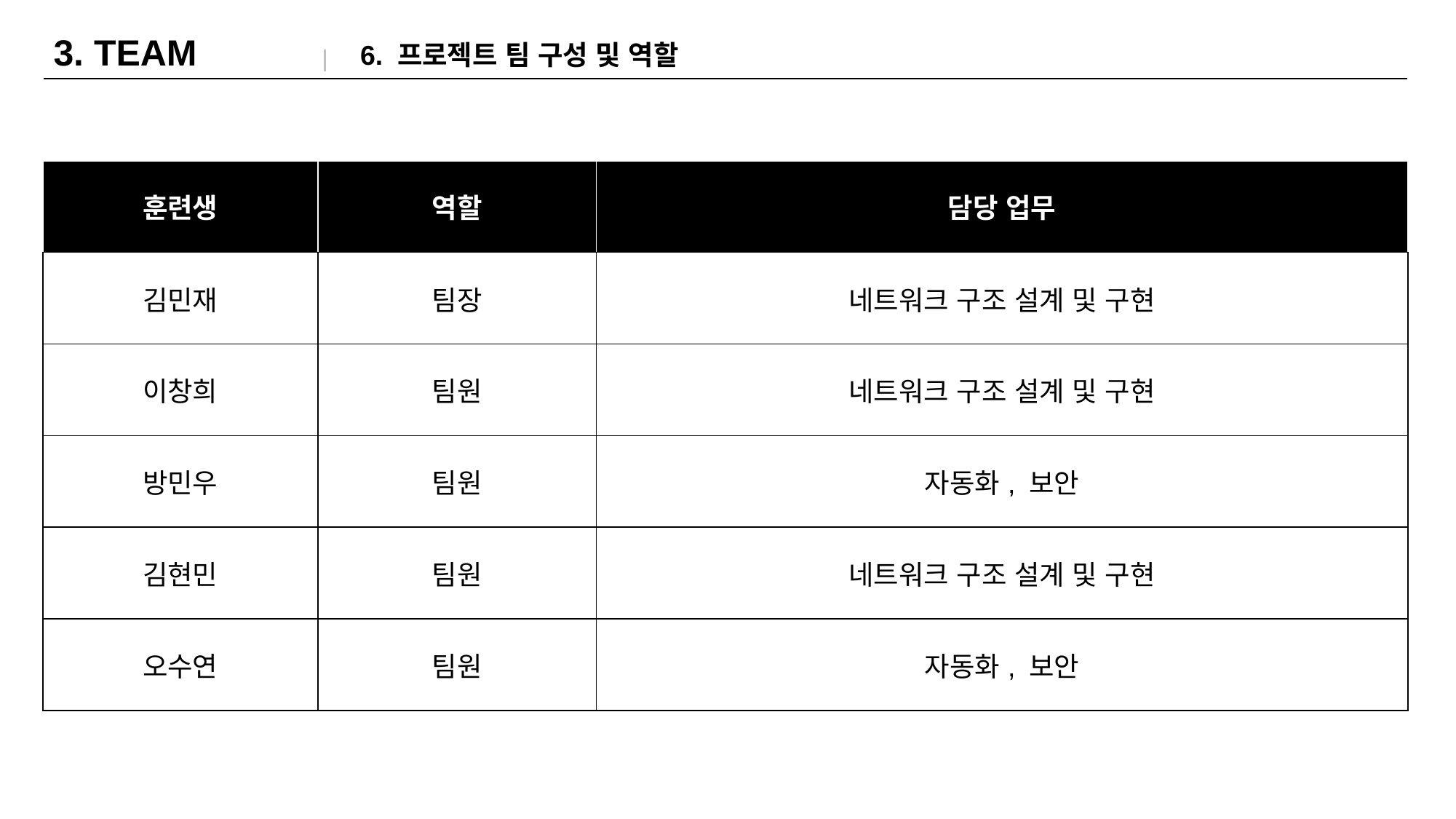

| 3. TEAM |
| --- |
6. 프로젝트 팀 구성 및 역할
| 훈련생 | 역할 | 담당 업무 |
| --- | --- | --- |
| 김민재 | 팀장 | 네트워크 구조 설계 및 구현 |
| 이창희 | 팀원 | 네트워크 구조 설계 및 구현 |
| 방민우 | 팀원 | 자동화, 보안 |
| 김현민 | 팀원 | 네트워크 구조 설계 및 구현 |
| 오수연 | 팀원 | 자동화, 보안 |